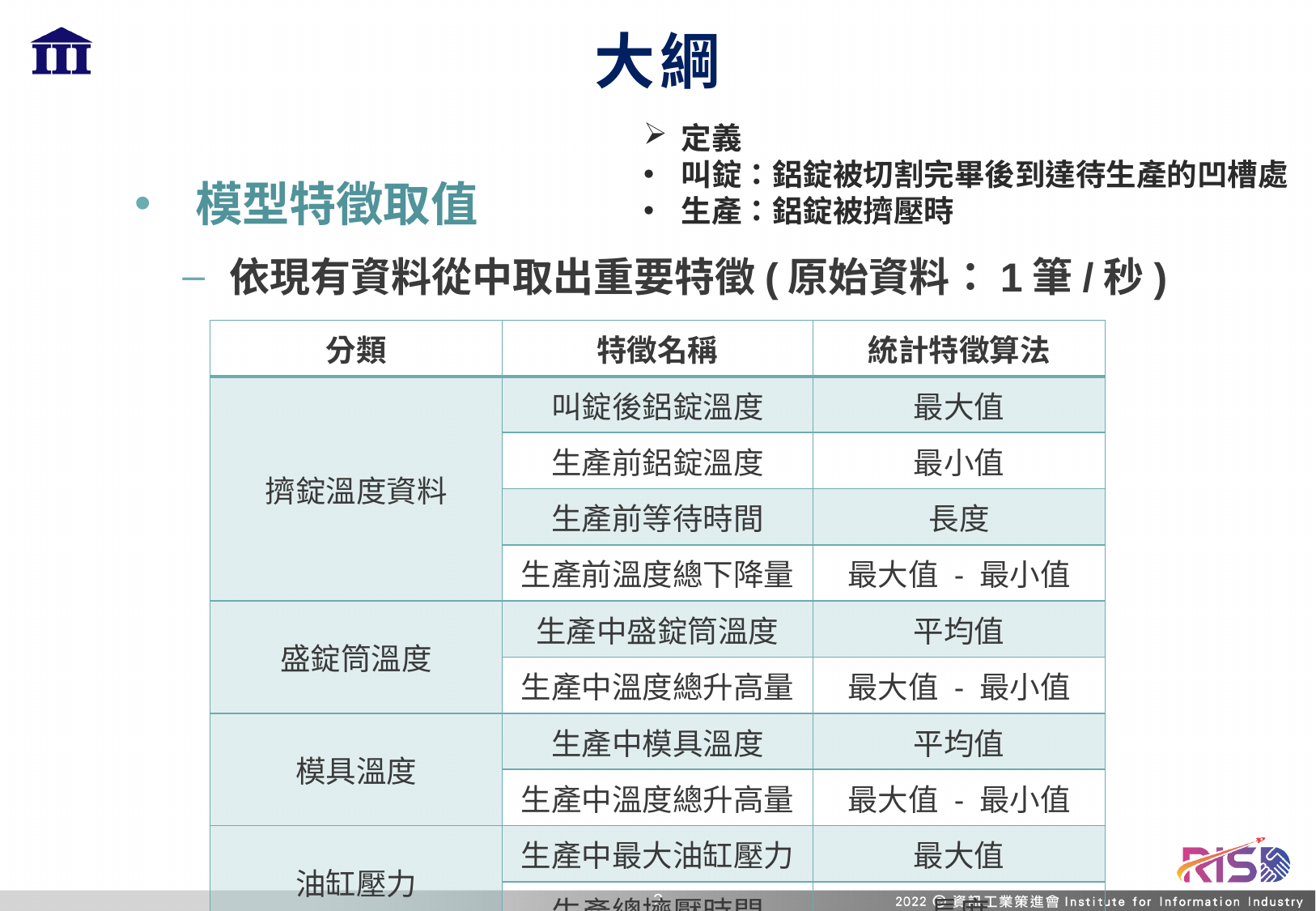

大綱
定義
叫錠：鋁錠被切割完畢後到達待生產的凹槽處
生產：鋁錠被擠壓時
模型特徵取值
依現有資料從中取出重要特徵(原始資料：1筆/秒)
| 分類 | 特徵名稱 | 統計特徵算法 |
| --- | --- | --- |
| 擠錠溫度資料 | 叫錠後鋁錠溫度 | 最大值 |
|  | 生產前鋁錠溫度 | 最小值 |
|  | 生產前等待時間 | 長度 |
|  | 生產前溫度總下降量 | 最大值 - 最小值 |
| 盛錠筒溫度 | 生產中盛錠筒溫度 | 平均值 |
|  | 生產中溫度總升高量 | 最大值 - 最小值 |
| 模具溫度 | 生產中模具溫度 | 平均值 |
|  | 生產中溫度總升高量 | 最大值 - 最小值 |
| 油缸壓力 | 生產中最大油缸壓力 | 最大值 |
|  | 生產總擠壓時間 | 長度 |
2